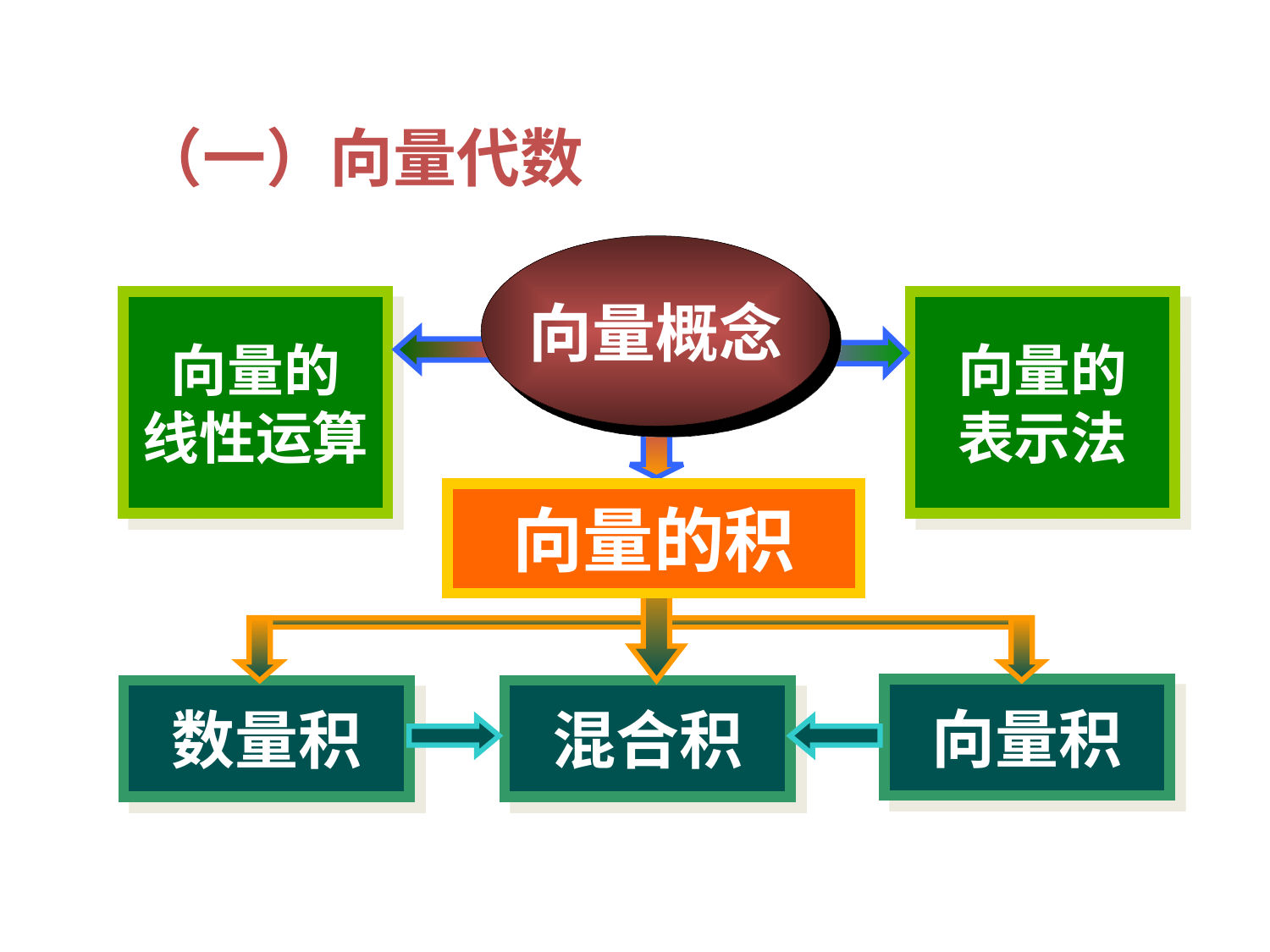

（一）向量代数
向量概念
向量的
线性运算
向量的
表示法

向量的积

向量积
数量积
混合积